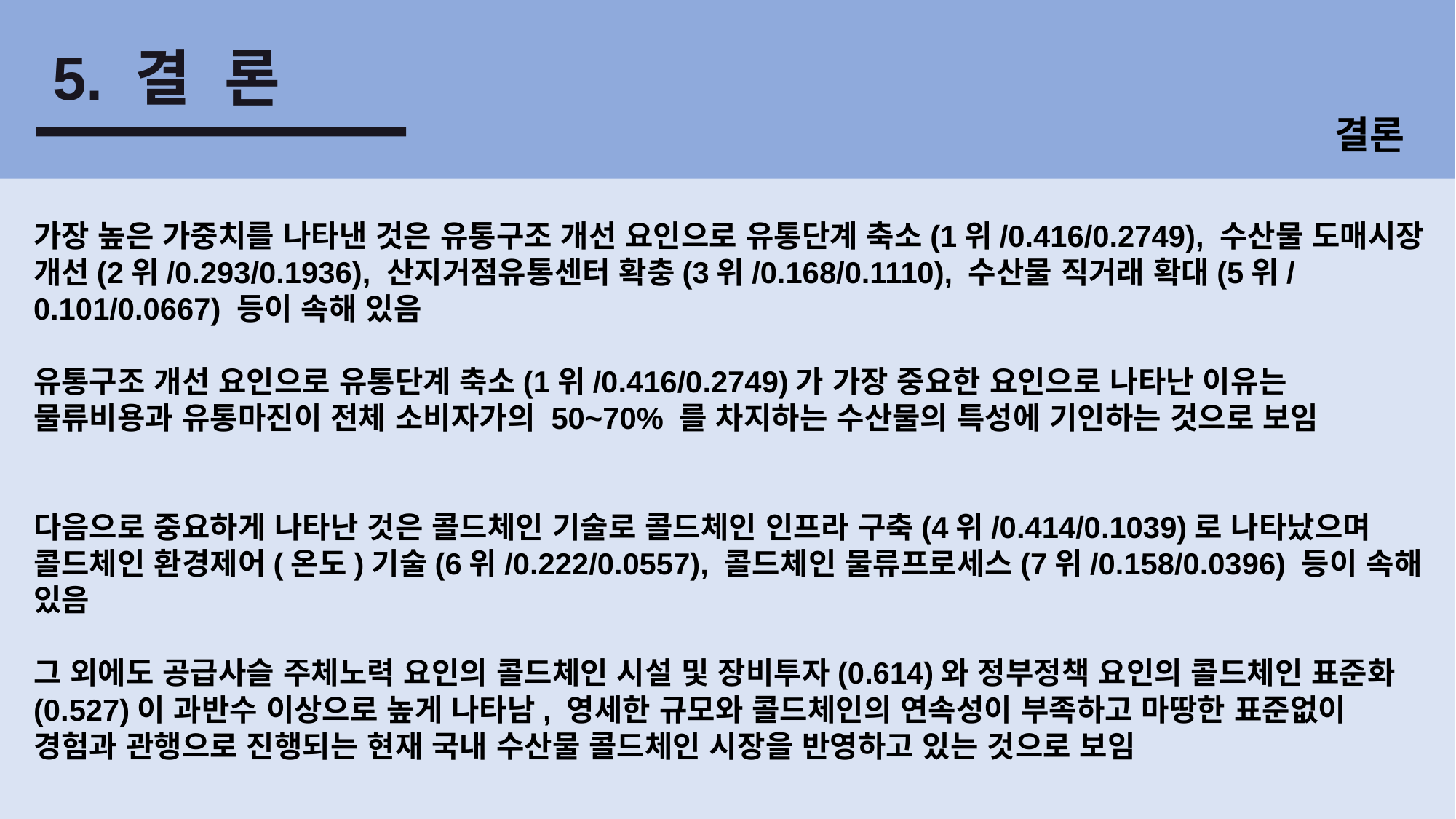

5. 결  론
결론

가장 높은 가중치를 나타낸 것은 유통구조 개선 요인으로 유통단계 축소(1위/0.416/0.2749), 수산물 도매시장 개선(2위/0.293/0.1936), 산지거점유통센터 확충(3위/0.168/0.1110), 수산물 직거래 확대(5위/0.101/0.0667) 등이 속해 있음

유통구조 개선 요인으로 유통단계 축소(1위/0.416/0.2749)가 가장 중요한 요인으로 나타난 이유는 물류비용과 유통마진이 전체 소비자가의 50~70% 를 차지하는 수산물의 특성에 기인하는 것으로 보임

다음으로 중요하게 나타난 것은 콜드체인 기술로 콜드체인 인프라 구축(4위/0.414/0.1039)로 나타났으며 콜드체인 환경제어(온도)기술(6위/0.222/0.0557), 콜드체인 물류프로세스(7위/0.158/0.0396) 등이 속해 있음

그 외에도 공급사슬 주체노력 요인의 콜드체인 시설 및 장비투자(0.614)와 정부정책 요인의 콜드체인 표준화(0.527)이 과반수 이상으로 높게 나타남, 영세한 규모와 콜드체인의 연속성이 부족하고 마땅한 표준없이 경험과 관행으로 진행되는 현재 국내 수산물 콜드체인 시장을 반영하고 있는 것으로 보임